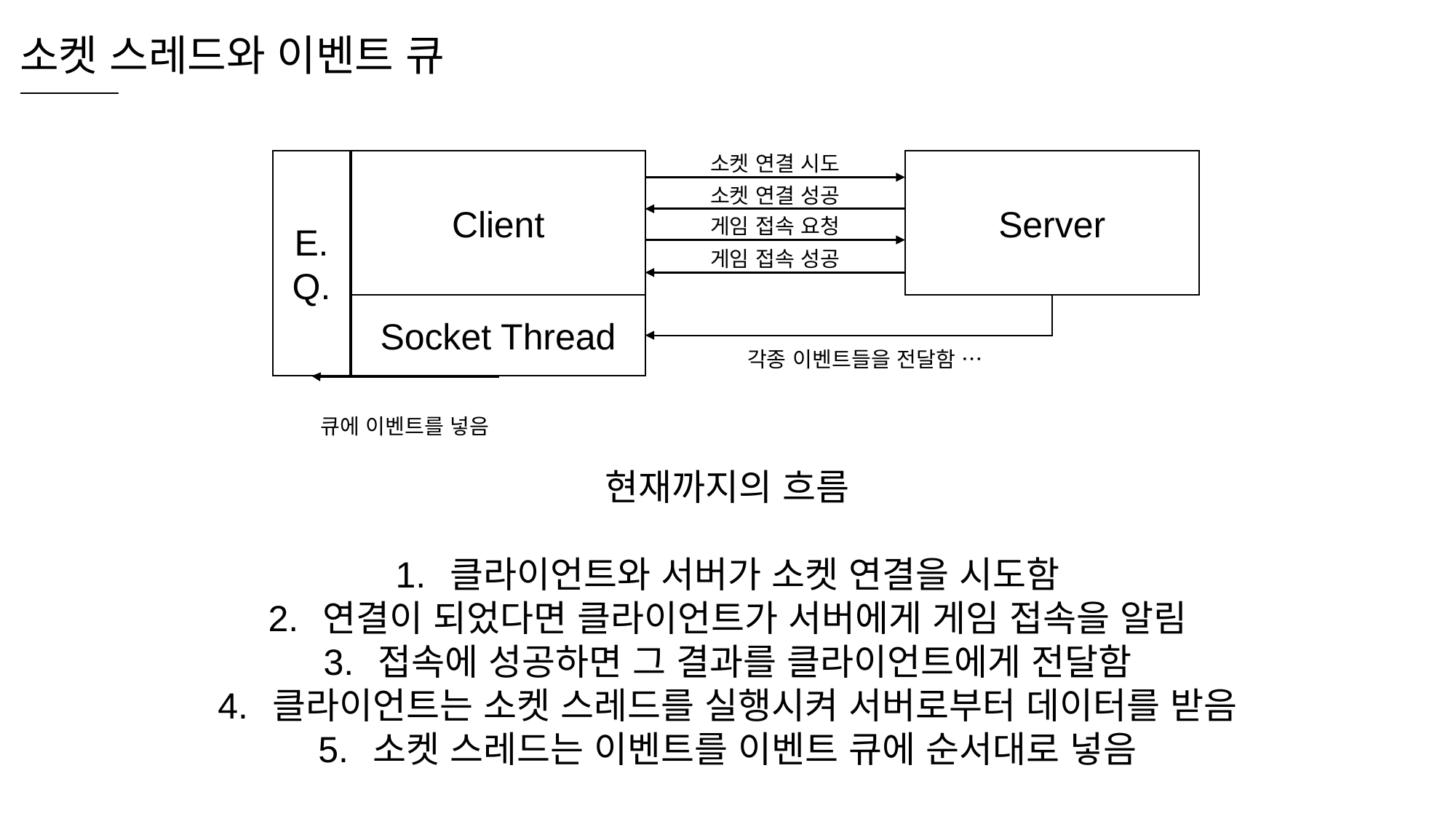

소켓 스레드와 이벤트 큐
소켓 연결 시도
Client
Server
E.Q.
소켓 연결 성공
게임 접속 요청
게임 접속 성공
Socket Thread
각종 이벤트들을 전달함 …
큐에 이벤트를 넣음
현재까지의 흐름

클라이언트와 서버가 소켓 연결을 시도함
연결이 되었다면 클라이언트가 서버에게 게임 접속을 알림
접속에 성공하면 그 결과를 클라이언트에게 전달함
클라이언트는 소켓 스레드를 실행시켜 서버로부터 데이터를 받음
소켓 스레드는 이벤트를 이벤트 큐에 순서대로 넣음